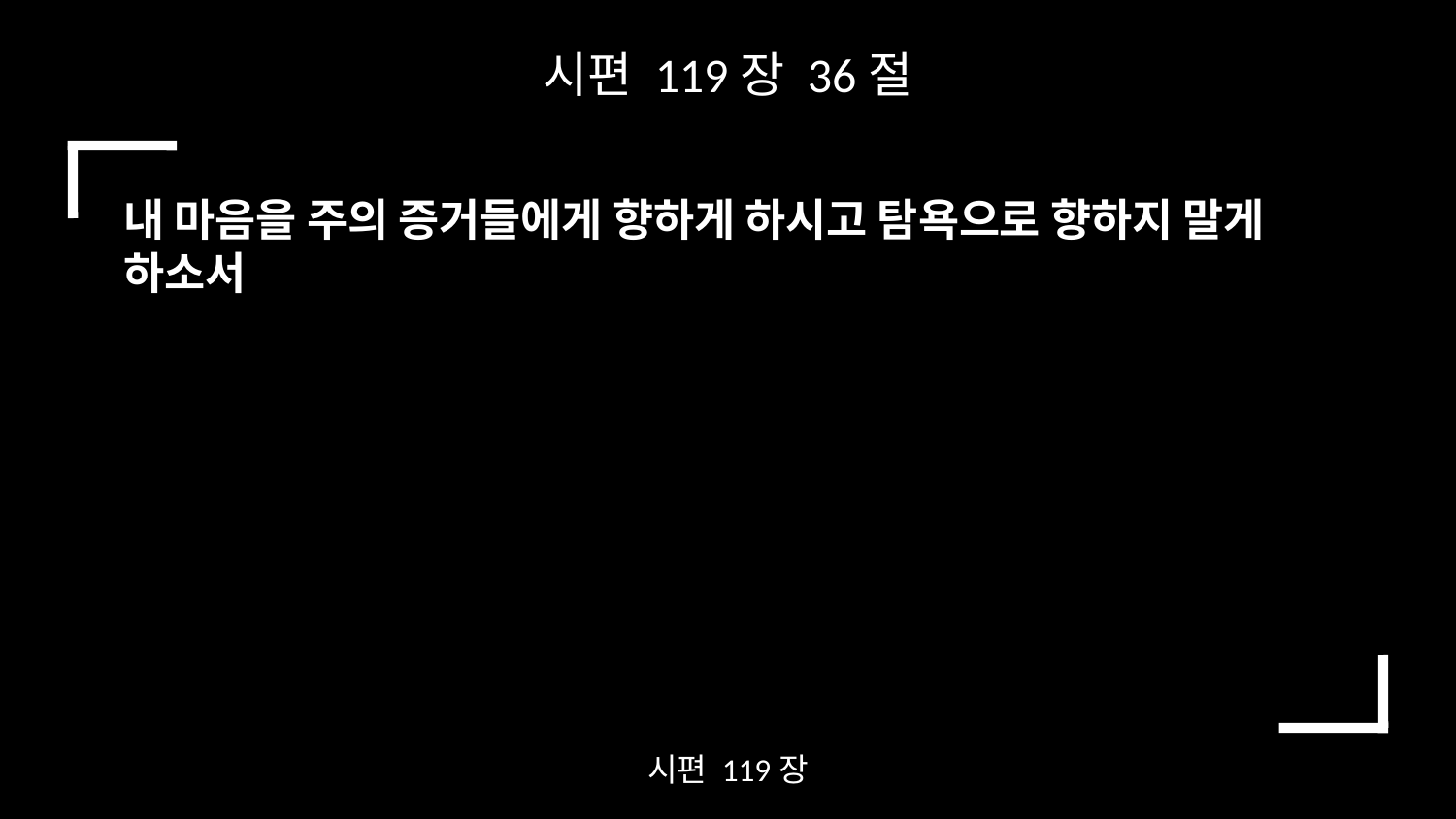

시편 119장 36절

내 마음을 주의 증거들에게 향하게 하시고 탐욕으로 향하지 말게 하소서

시편 119장